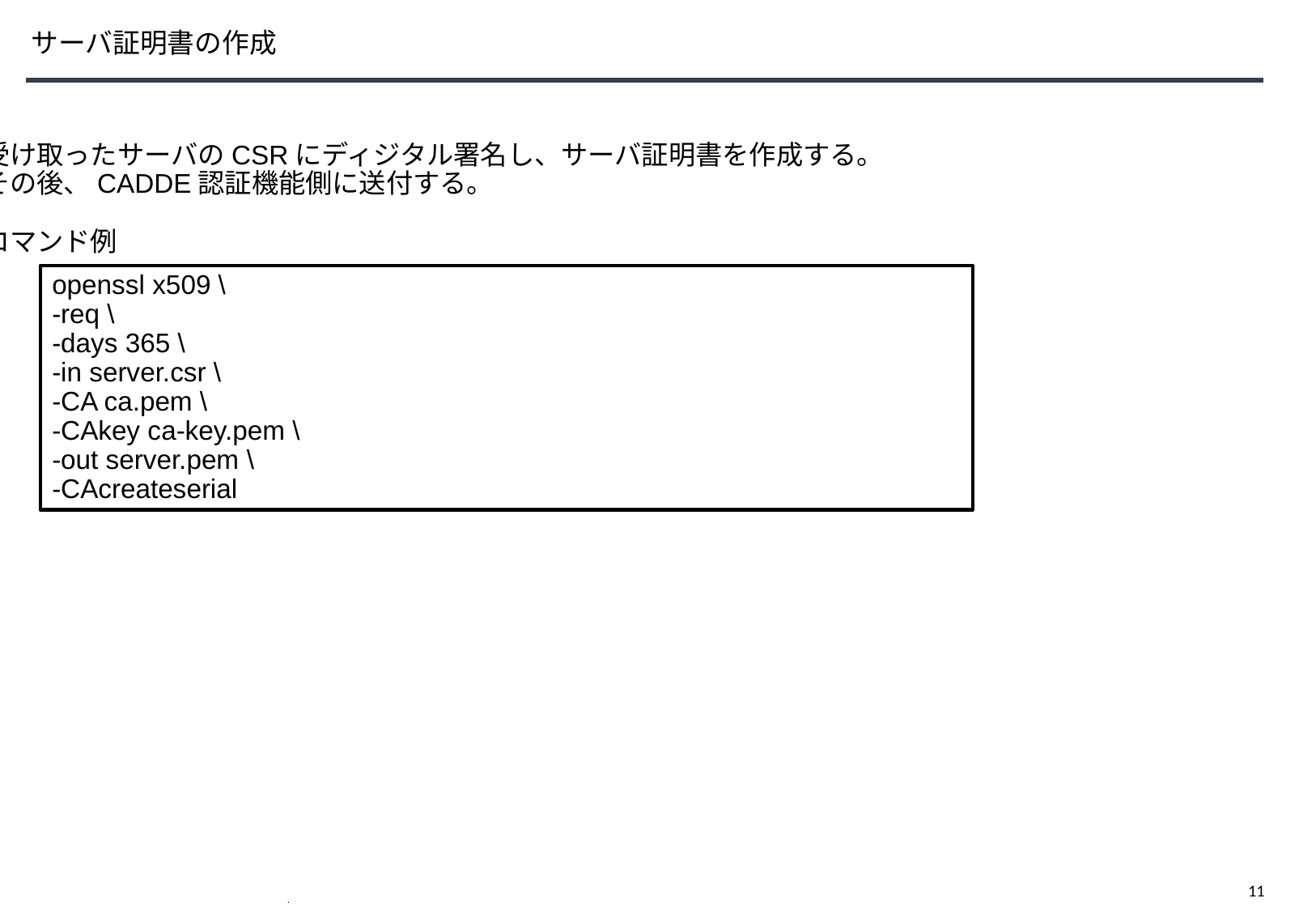

# サーバ証明書の作成
受け取ったサーバのCSRにディジタル署名し、サーバ証明書を作成する。
その後、CADDE認証機能側に送付する。

コマンド例
openssl x509 \
-req \
-days 365 \
-in server.csr \
-CA ca.pem \
-CAkey ca-key.pem \
-out server.pem \
-CAcreateserial